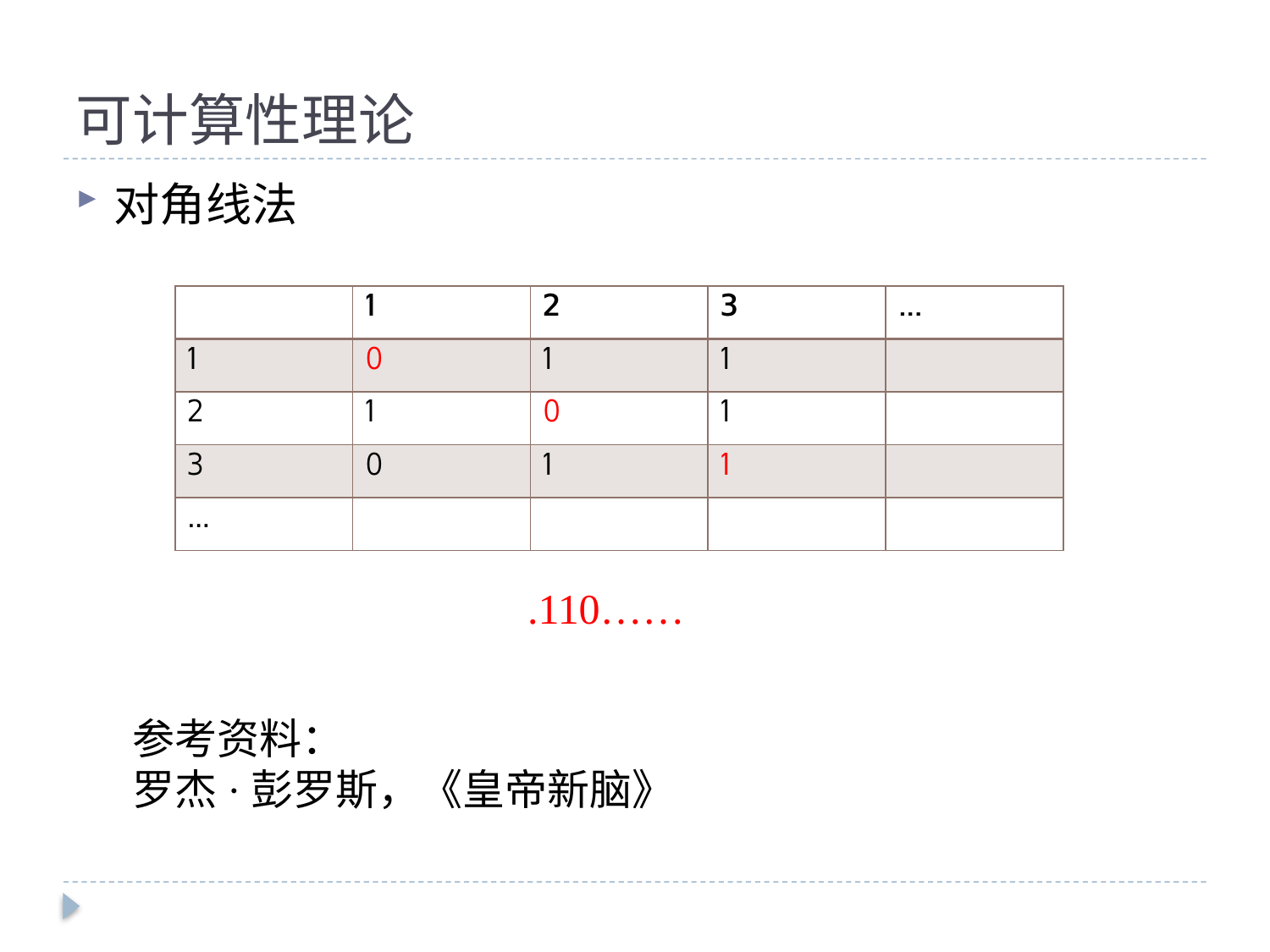

# 可计算性理论
对角线法
|  | 1 | 2 | 3 | ... |
| --- | --- | --- | --- | --- |
| 1 | 0 | 1 | 1 |  |
| 2 | 1 | 0 | 1 |  |
| 3 | 0 | 1 | 1 |  |
| ... |  |  |  |  |
.110……
参考资料：
罗杰·彭罗斯，《皇帝新脑》